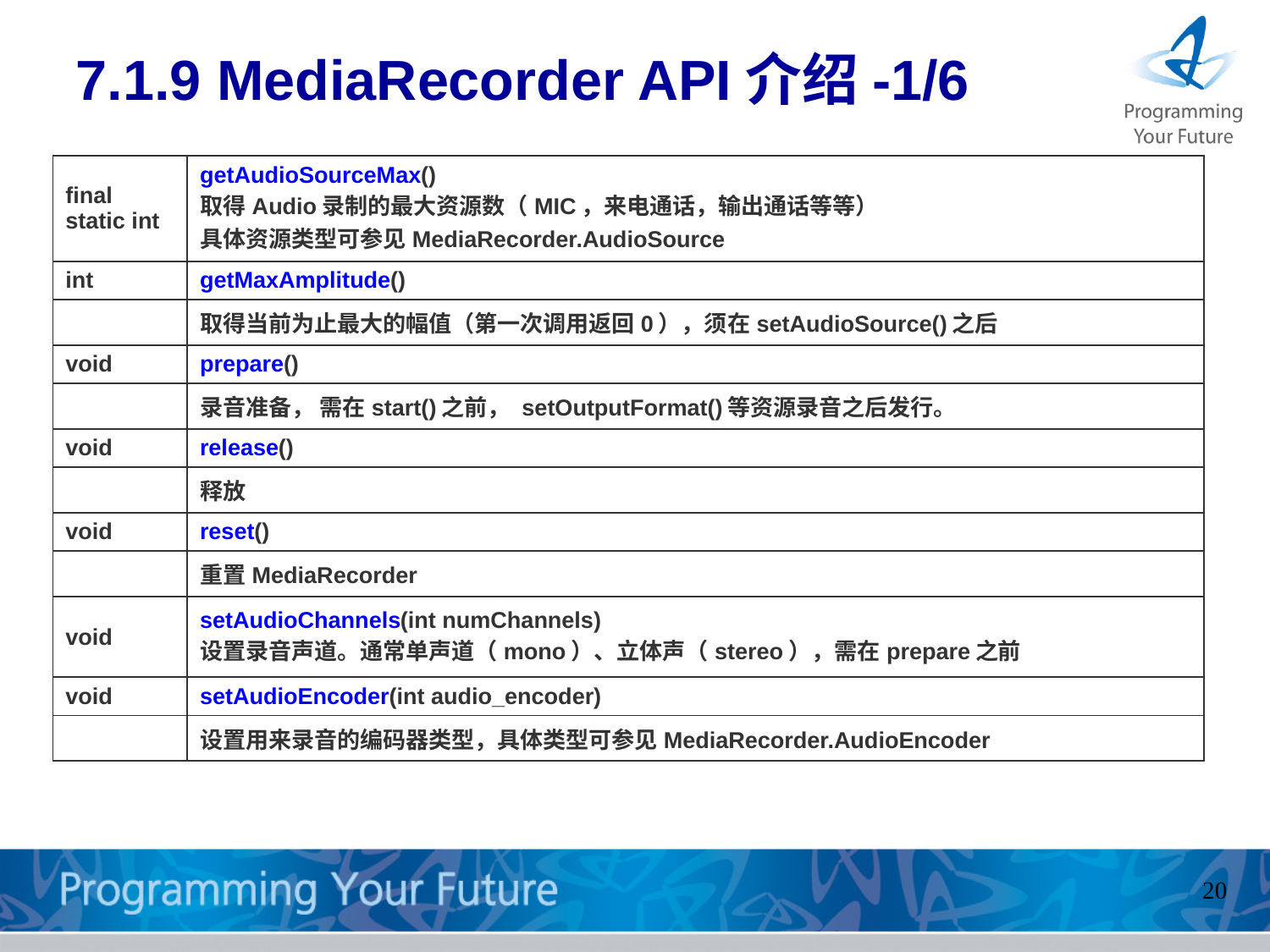

7.1.9 MediaRecorder API介绍-1/6
| final static int | getAudioSourceMax() 取得Audio录制的最大资源数（MIC，来电通话，输出通话等等） 具体资源类型可参见MediaRecorder.AudioSource |
| --- | --- |
| int | getMaxAmplitude() |
|  | 取得当前为止最大的幅值（第一次调用返回0），须在setAudioSource()之后 |
| void | prepare() |
|  | 录音准备， 需在start()之前， setOutputFormat()等资源录音之后发行。 |
| void | release() |
|  | 释放 |
| void | reset() |
|  | 重置MediaRecorder |
| void | setAudioChannels(int numChannels) 设置录音声道。通常单声道（mono）、立体声（stereo），需在prepare之前 |
| void | setAudioEncoder(int audio\_encoder) |
|  | 设置用来录音的编码器类型，具体类型可参见MediaRecorder.AudioEncoder |